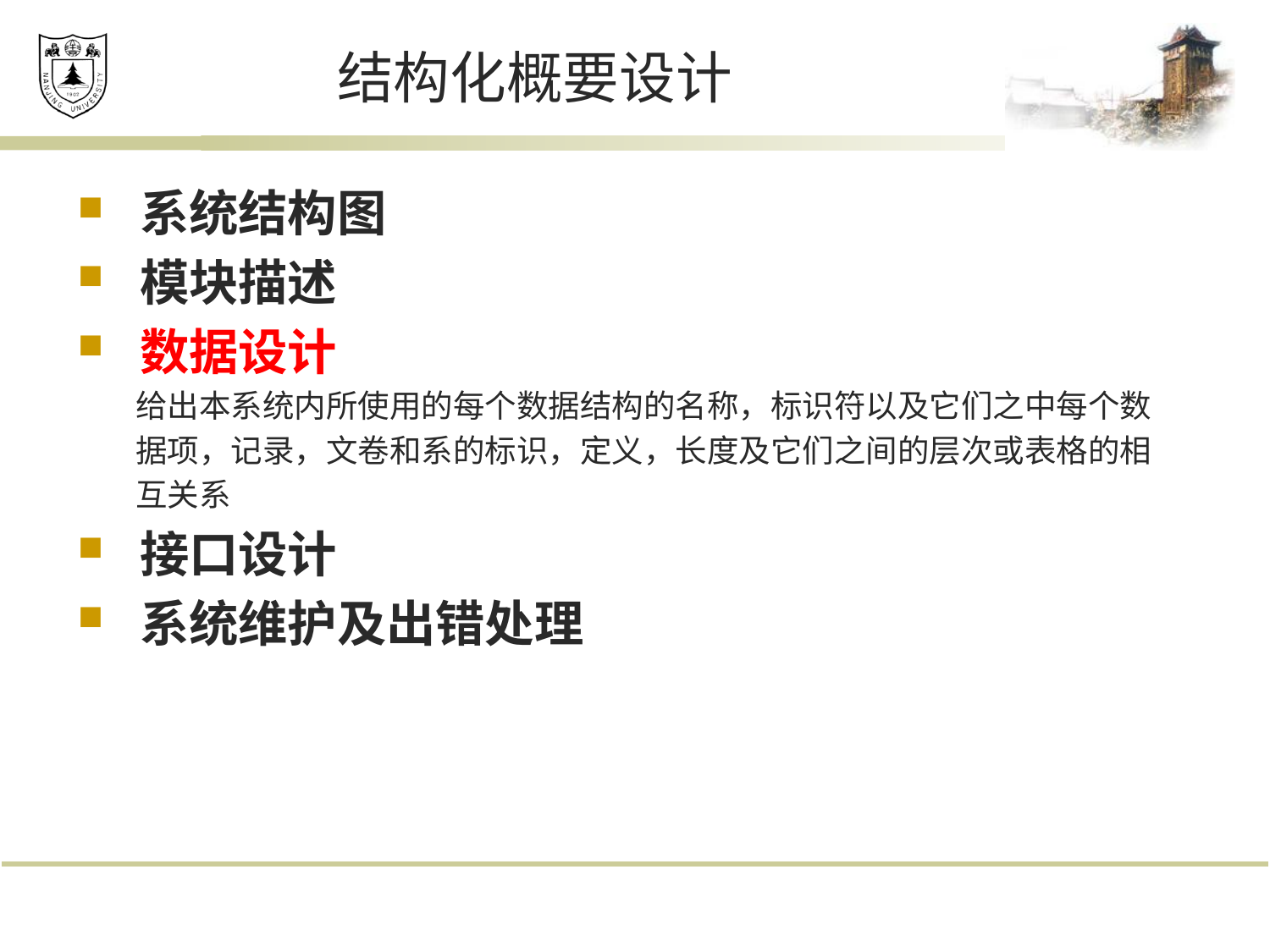

# 结构化概要设计
系统结构图
模块描述
数据设计
       给出本系统内所使用的每个数据结构的名称，标识符以及它们之中每个数
       据项，记录，文卷和系的标识，定义，长度及它们之间的层次或表格的相
       互关系
接口设计
系统维护及出错处理